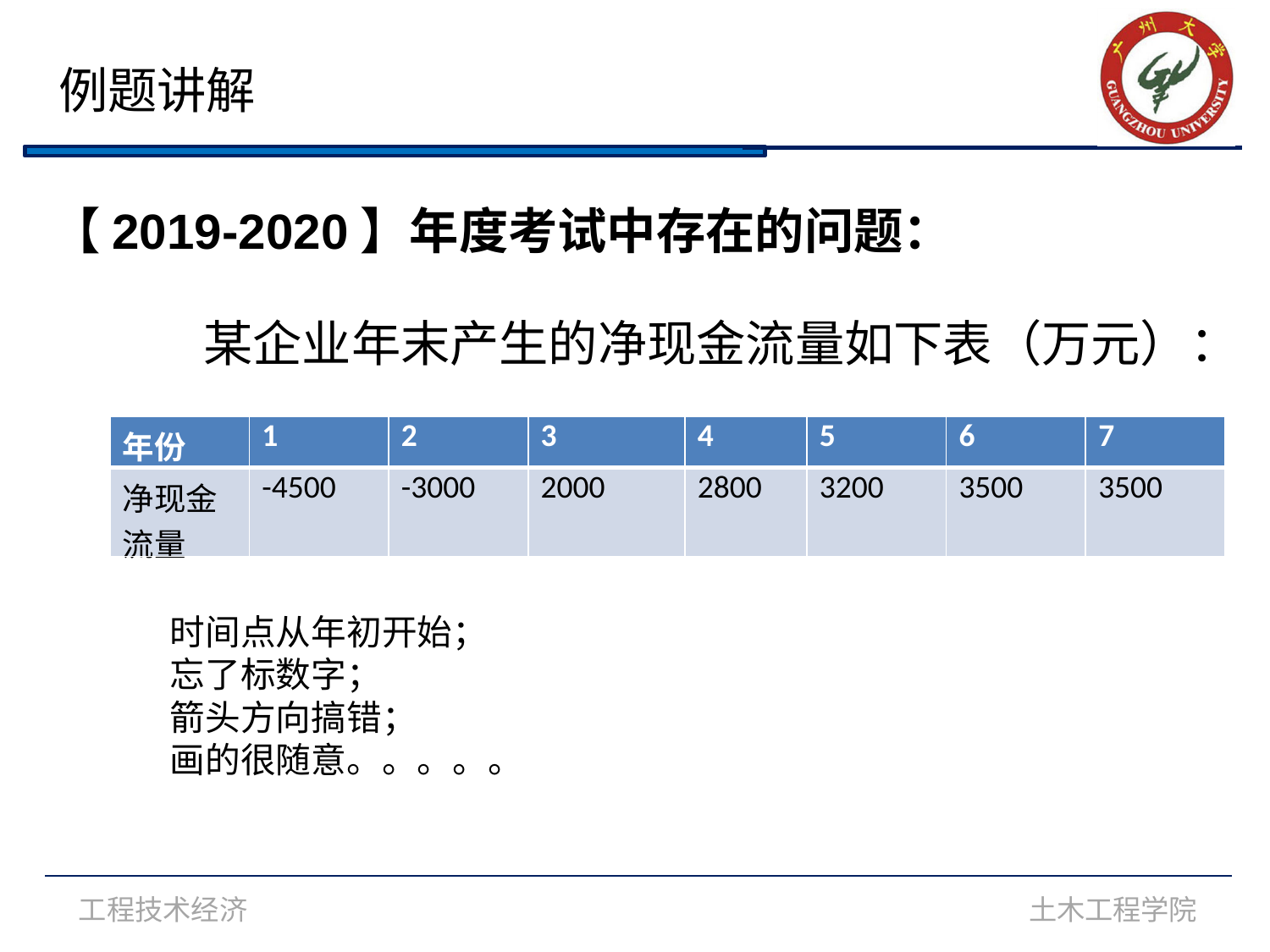

例题讲解
【2019-2020】年度考试中存在的问题：
某企业年末产生的净现金流量如下表（万元）：
| 年份 | 1 | 2 | 3 | 4 | 5 | 6 | 7 |
| --- | --- | --- | --- | --- | --- | --- | --- |
| 净现金流量 | -4500 | -3000 | 2000 | 2800 | 3200 | 3500 | 3500 |
时间点从年初开始；
忘了标数字；
箭头方向搞错；
画的很随意。。。。。